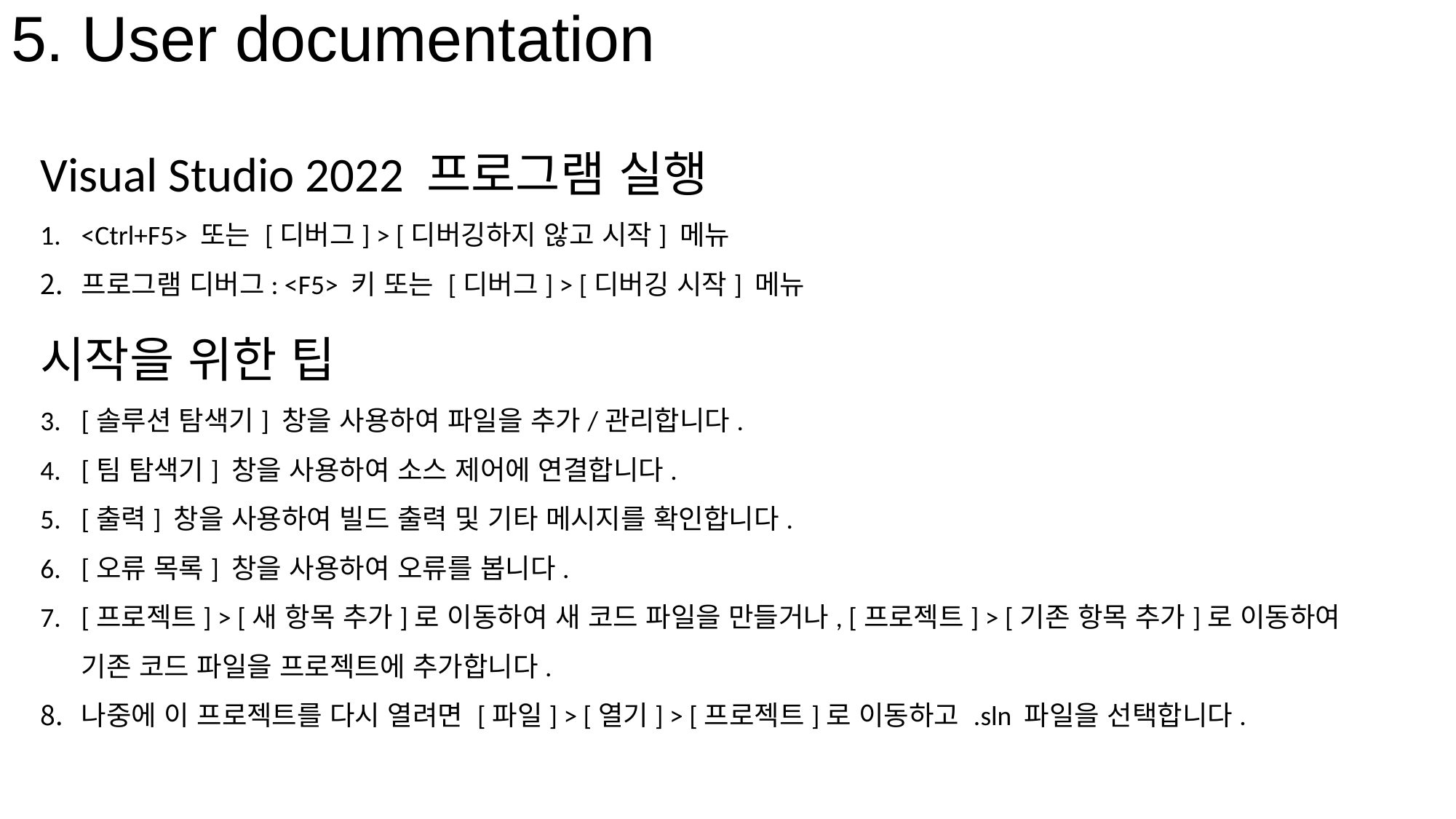

5. User documentation
Visual Studio 2022 프로그램 실행
<Ctrl+F5> 또는 [디버그] > [디버깅하지 않고 시작] 메뉴
프로그램 디버그: <F5> 키 또는 [디버그] > [디버깅 시작] 메뉴
시작을 위한 팁
[솔루션 탐색기] 창을 사용하여 파일을 추가/관리합니다.
[팀 탐색기] 창을 사용하여 소스 제어에 연결합니다.
[출력] 창을 사용하여 빌드 출력 및 기타 메시지를 확인합니다.
[오류 목록] 창을 사용하여 오류를 봅니다.
[프로젝트] > [새 항목 추가]로 이동하여 새 코드 파일을 만들거나, [프로젝트] > [기존 항목 추가]로 이동하여 기존 코드 파일을 프로젝트에 추가합니다.
나중에 이 프로젝트를 다시 열려면 [파일] > [열기] > [프로젝트]로 이동하고 .sln 파일을 선택합니다.